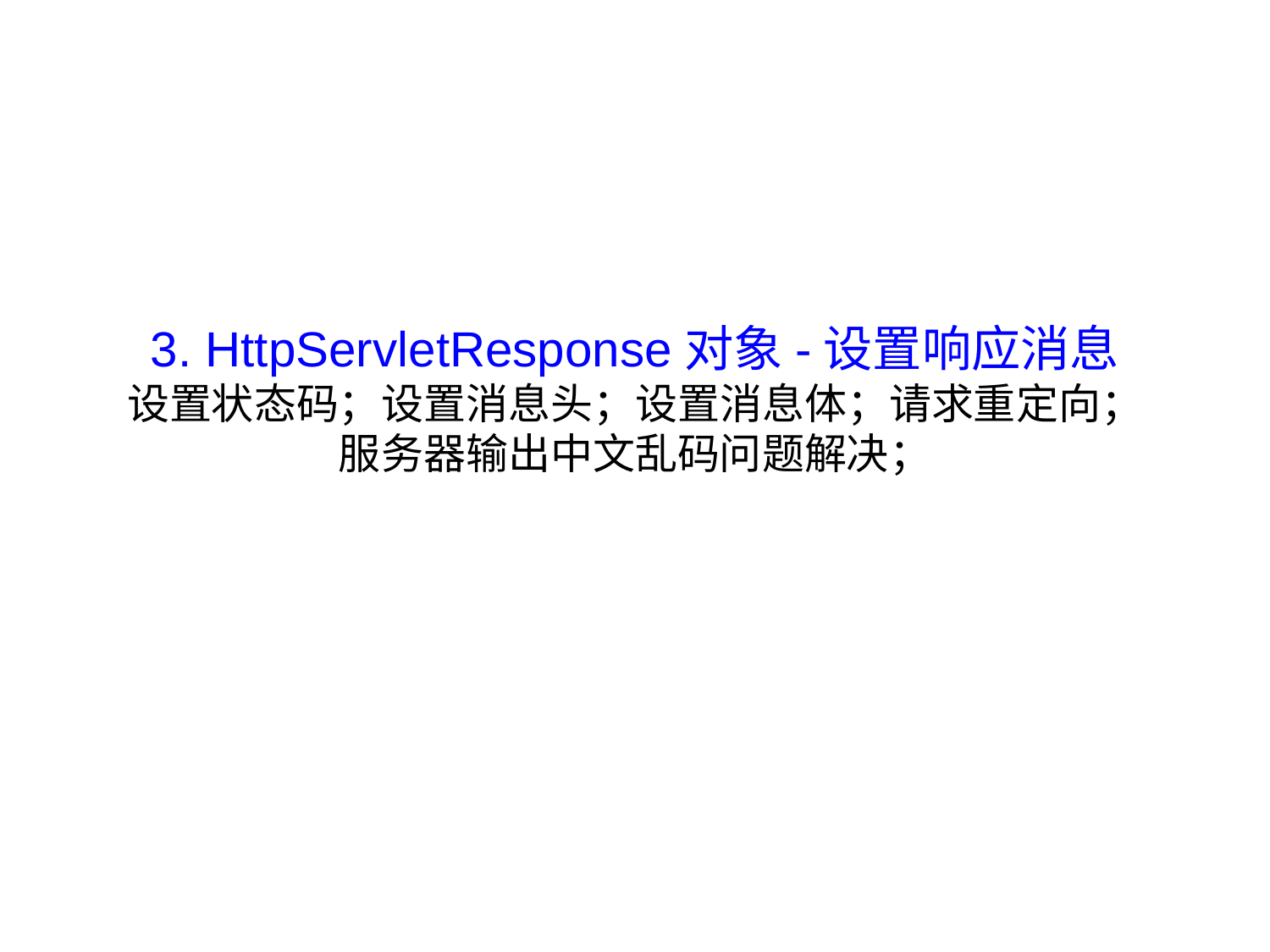

# 3. HttpServletResponse对象-设置响应消息 设置状态码；设置消息头；设置消息体；请求重定向；服务器输出中文乱码问题解决；